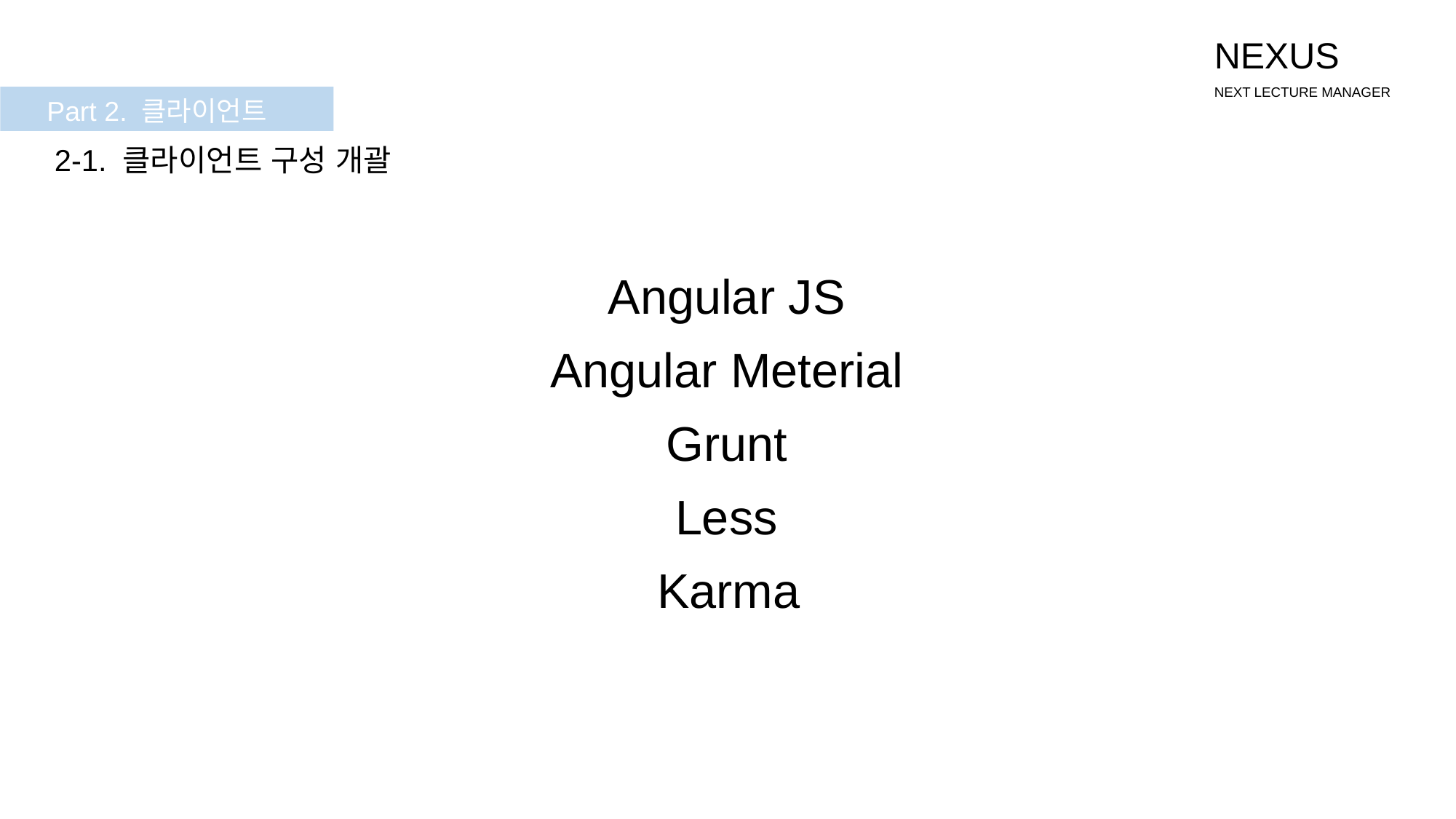

NEXUS
NEXT LECTURE MANAGER

Part 2. 클라이언트
2-1. 클라이언트 구성 개괄
Angular JS
Angular Meterial
Grunt
Less
Karma